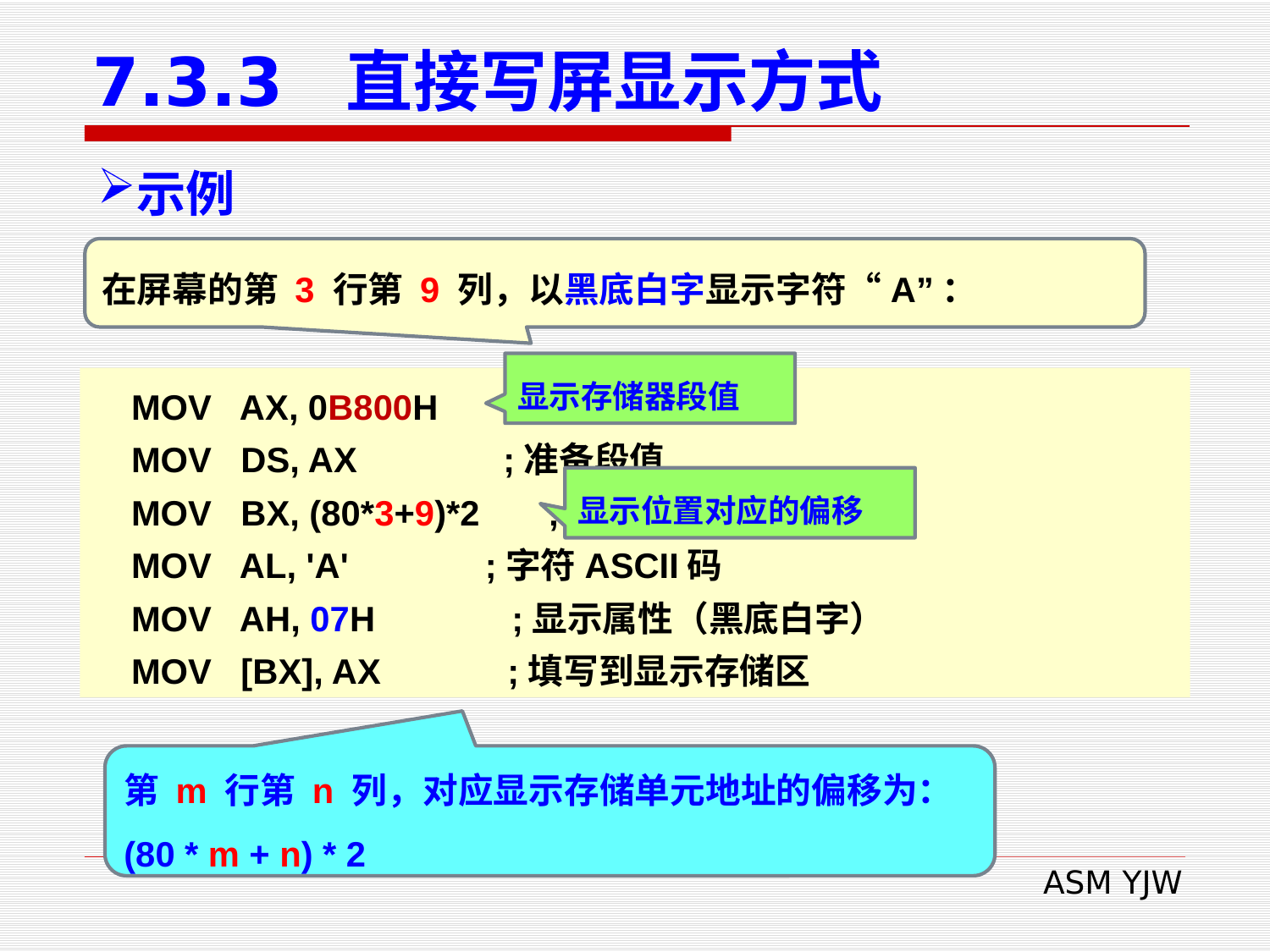

# 7.3.3  直接写屏显示方式
示例
在屏幕的第 3 行第 9 列，以黑底白字显示字符“A”：
显示存储器段值
    MOV   AX, 0B800H
    MOV   DS, AX               ;准备段值
    MOV   BX, (80*3+9)*2       ;对应显示位置的偏移
    MOV   AL, 'A'              ;字符ASCII码
    MOV   AH, 07H              ;显示属性（黑底白字）
    MOV   [BX], AX             ;填写到显示存储区
显示位置对应的偏移
第 m 行第 n 列，对应显示存储单元地址的偏移为：
(80 * m + n) * 2